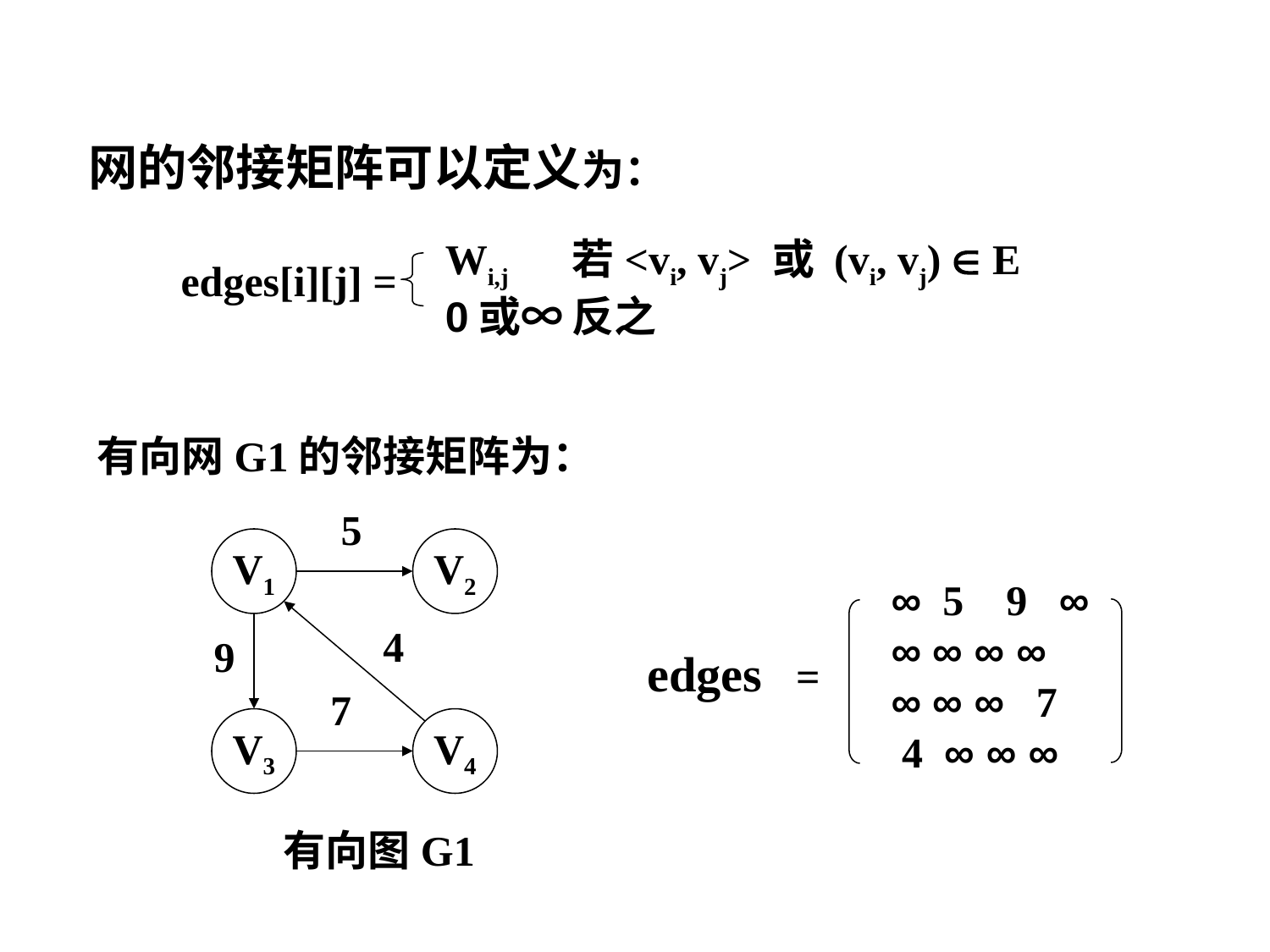

网的邻接矩阵可以定义为：
Wi,j	若<vi, vj> 或 (vi, vj) ∈ E
0或∞	反之
      edges[i][j] =

有向网G1的邻接矩阵为：
5
V1
V2
V3
V4
4
9
7
有向图G1
∞  5    9   ∞
∞ ∞ ∞ ∞
∞ ∞ ∞   7
 4  ∞ ∞ ∞

edges   =